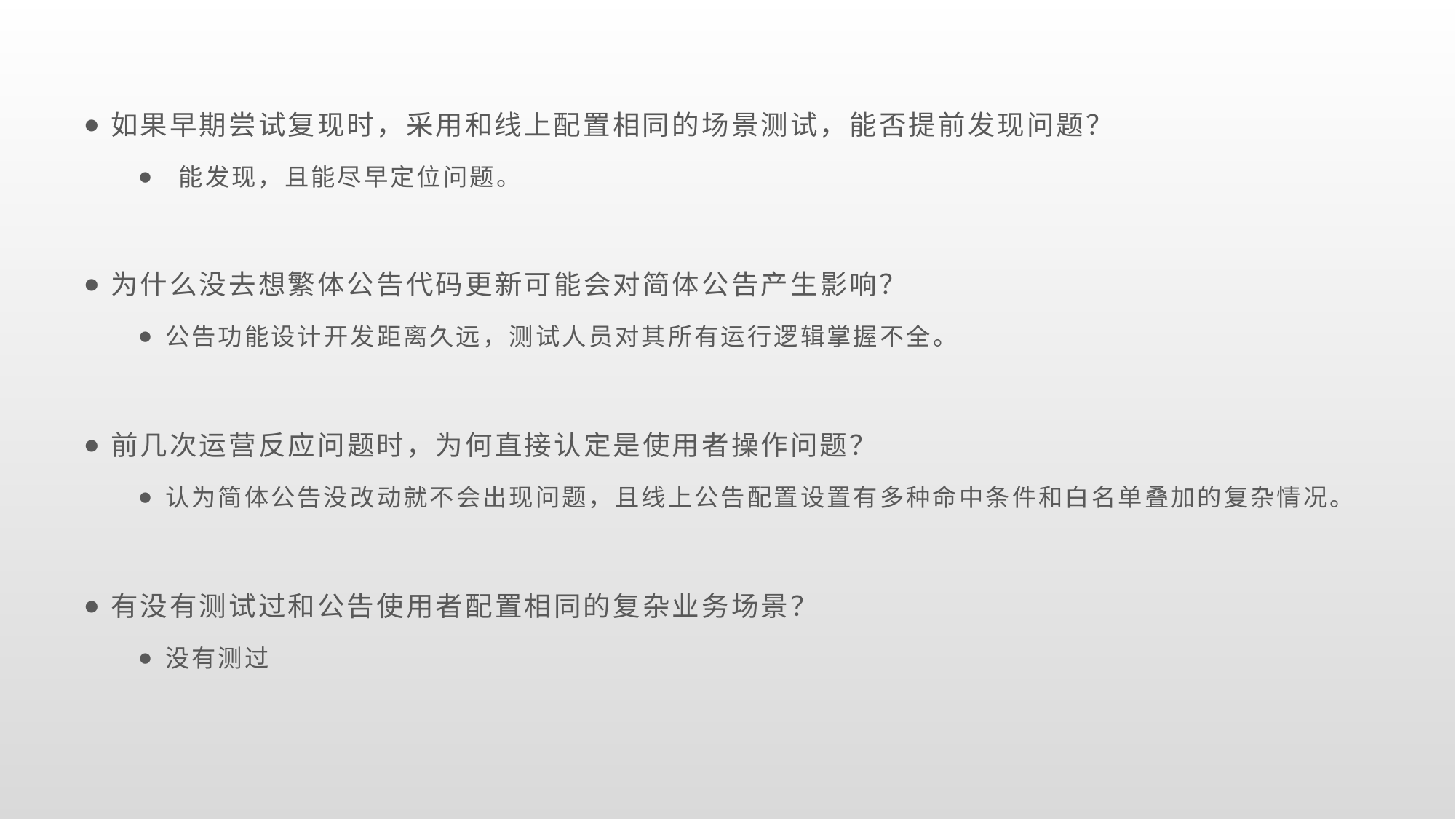

如果早期尝试复现时，采用和线上配置相同的场景测试，能否提前发现问题？
 能发现，且能尽早定位问题。

为什么没去想繁体公告代码更新可能会对简体公告产生影响？
公告功能设计开发距离久远，测试人员对其所有运行逻辑掌握不全。

前几次运营反应问题时，为何直接认定是使用者操作问题？
认为简体公告没改动就不会出现问题，且线上公告配置设置有多种命中条件和白名单叠加的复杂情况。

有没有测试过和公告使用者配置相同的复杂业务场景？
没有测过